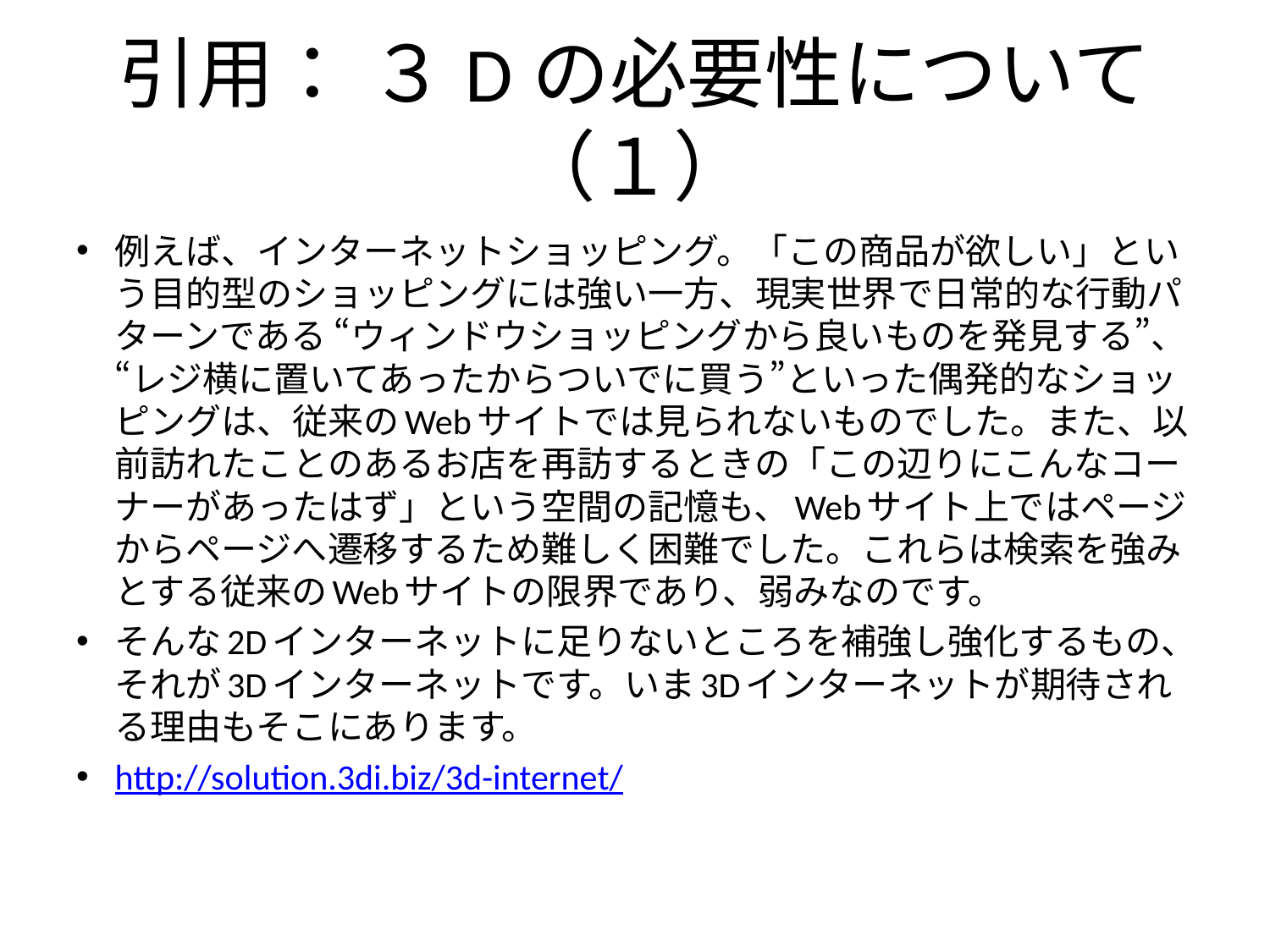

# 引用： ３Dの必要性について（１）
例えば、インターネットショッピング。「この商品が欲しい」という目的型のショッピングには強い一方、現実世界で日常的な行動パターンである “ウィンドウショッピングから良いものを発見する”、“レジ横に置いてあったからついでに買う”といった偶発的なショッピングは、従来のWebサイトでは見られないものでした。また、以前訪れたことのあるお店を再訪するときの「この辺りにこんなコーナーがあったはず」という空間の記憶も、Webサイト上ではページからページへ遷移するため難しく困難でした。これらは検索を強みとする従来のWebサイトの限界であり、弱みなのです。
そんな2Dインターネットに足りないところを補強し強化するもの、それが3Dインターネットです。いま3Dインターネットが期待される理由もそこにあります。
http://solution.3di.biz/3d-internet/